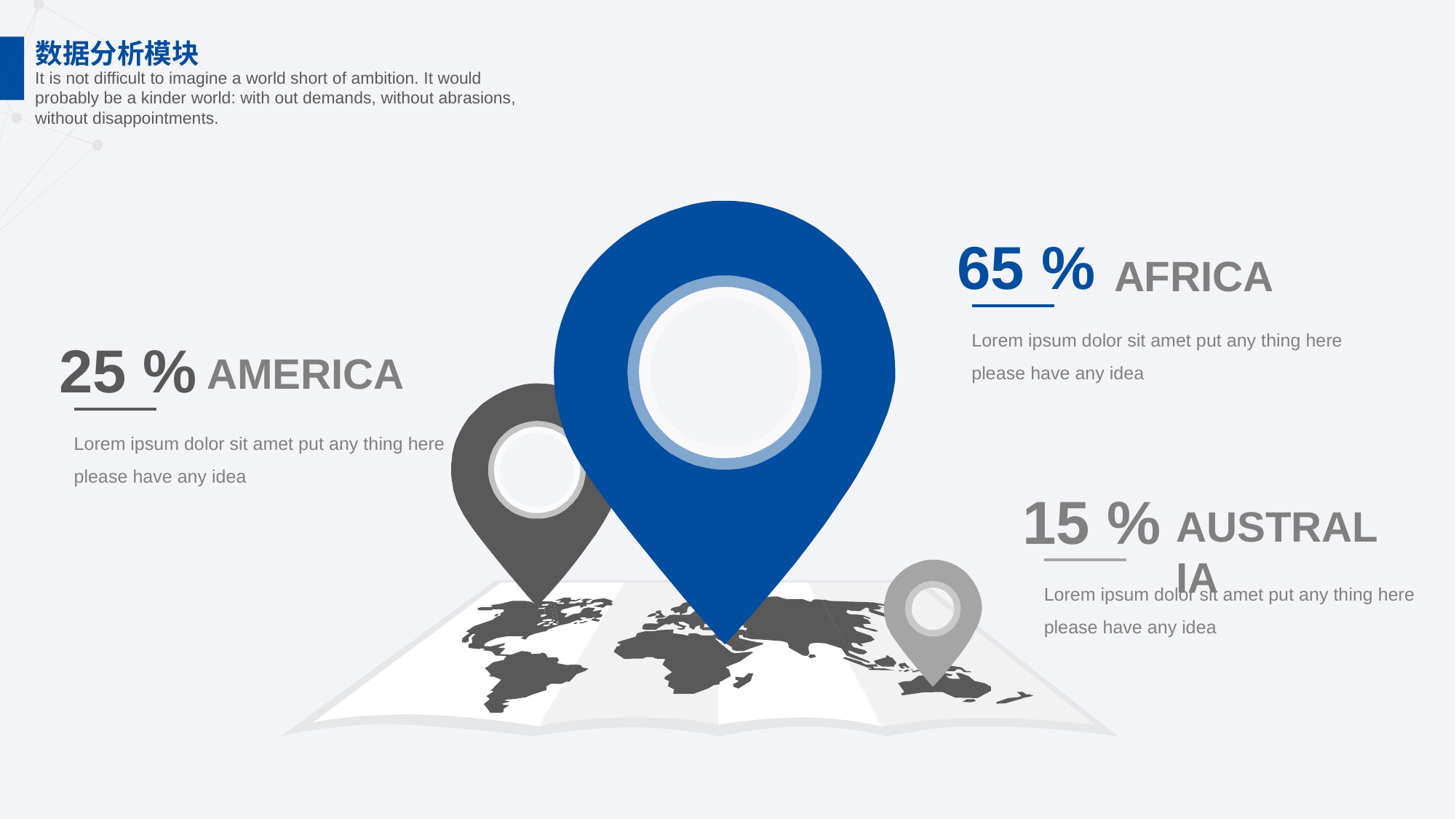

数据分析模块

It is not difficult to imagine a world short of ambition. It would probably be a kinder world: with out demands, without abrasions, without disappointments.

65 %
AFRICA
Lorem ipsum dolor sit amet put any thing here please have any idea

25 %
AMERICA
Lorem ipsum dolor sit amet put any thing here please have any idea

15 %
AUSTRALIA
Lorem ipsum dolor sit amet put any thing here please have any idea